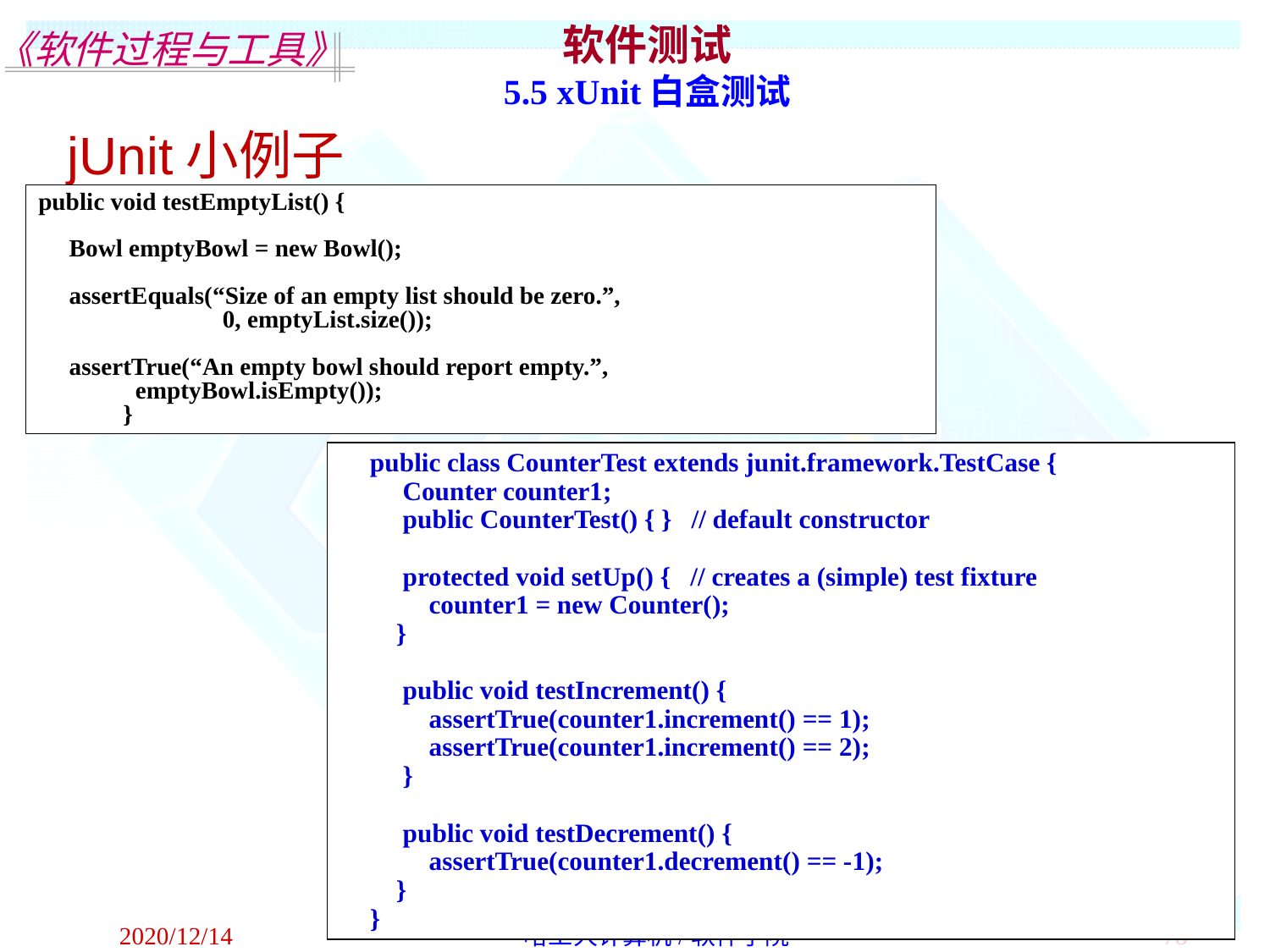

软件测试
5.5 xUnit白盒测试
jUnit小例子
public void testEmptyList() {

     Bowl emptyBowl = new Bowl();

     assertEquals(“Size of an empty list should be zero.”,
                              0, emptyList.size());

     assertTrue(“An empty bowl should report empty.”,			         emptyBowl.isEmpty());
	}
public class CounterTest extends junit.framework.TestCase {
     Counter counter1;
     public CounterTest() { }   // default constructor
     protected void setUp() {   // creates a (simple) test fixture
         counter1 = new Counter();
    }
     public void testIncrement() {
         assertTrue(counter1.increment() == 1);
         assertTrue(counter1.increment() == 2);
     }
     public void testDecrement() {
         assertTrue(counter1.decrement() == -1);
    }
}